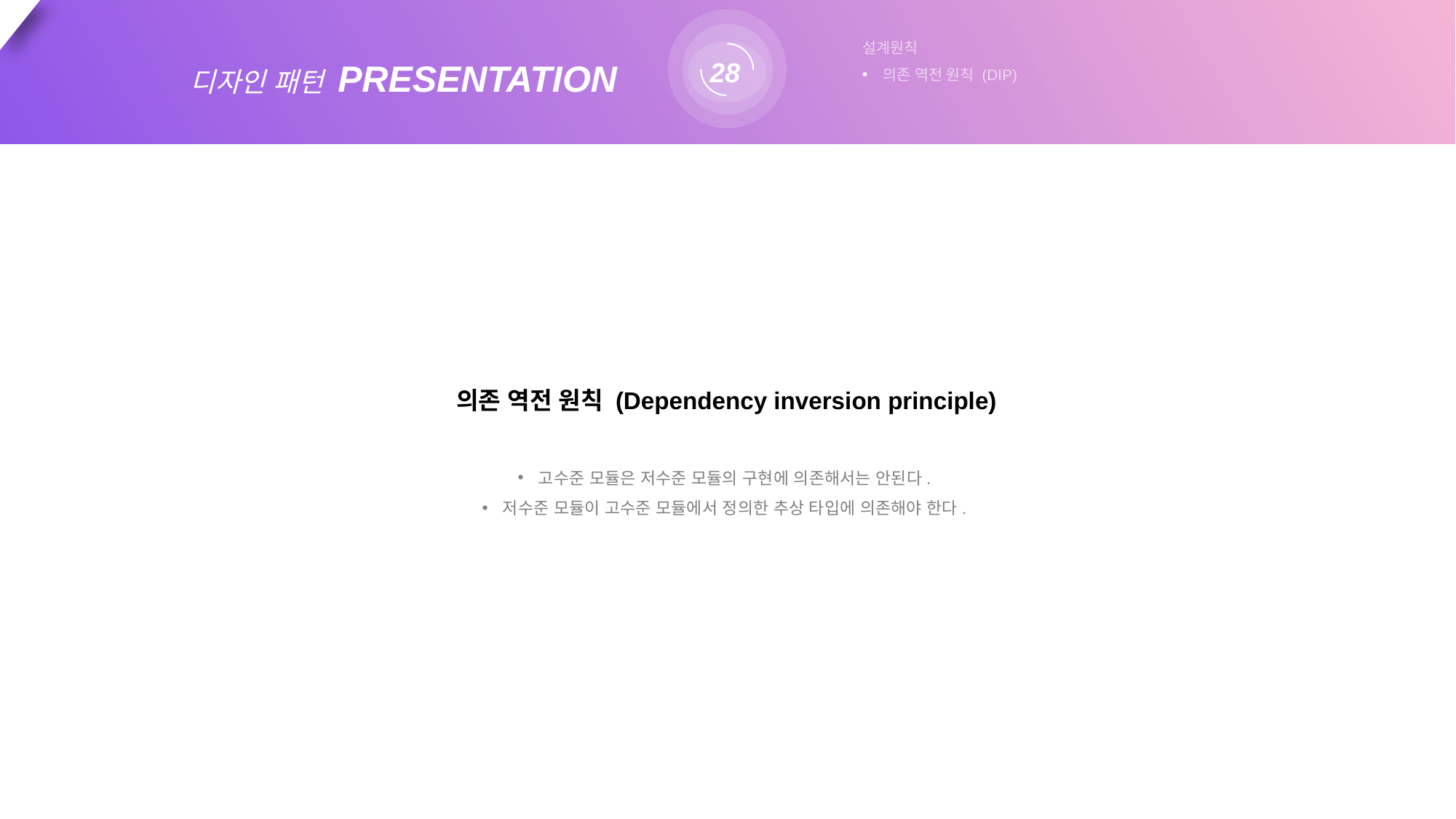

28

설계원칙
의존 역전 원칙 (DIP)
디자인 패턴 PRESENTATION
의존 역전 원칙 (Dependency inversion principle)

고수준 모듈은 저수준 모듈의 구현에 의존해서는 안된다.
저수준 모듈이 고수준 모듈에서 정의한 추상 타입에 의존해야 한다.